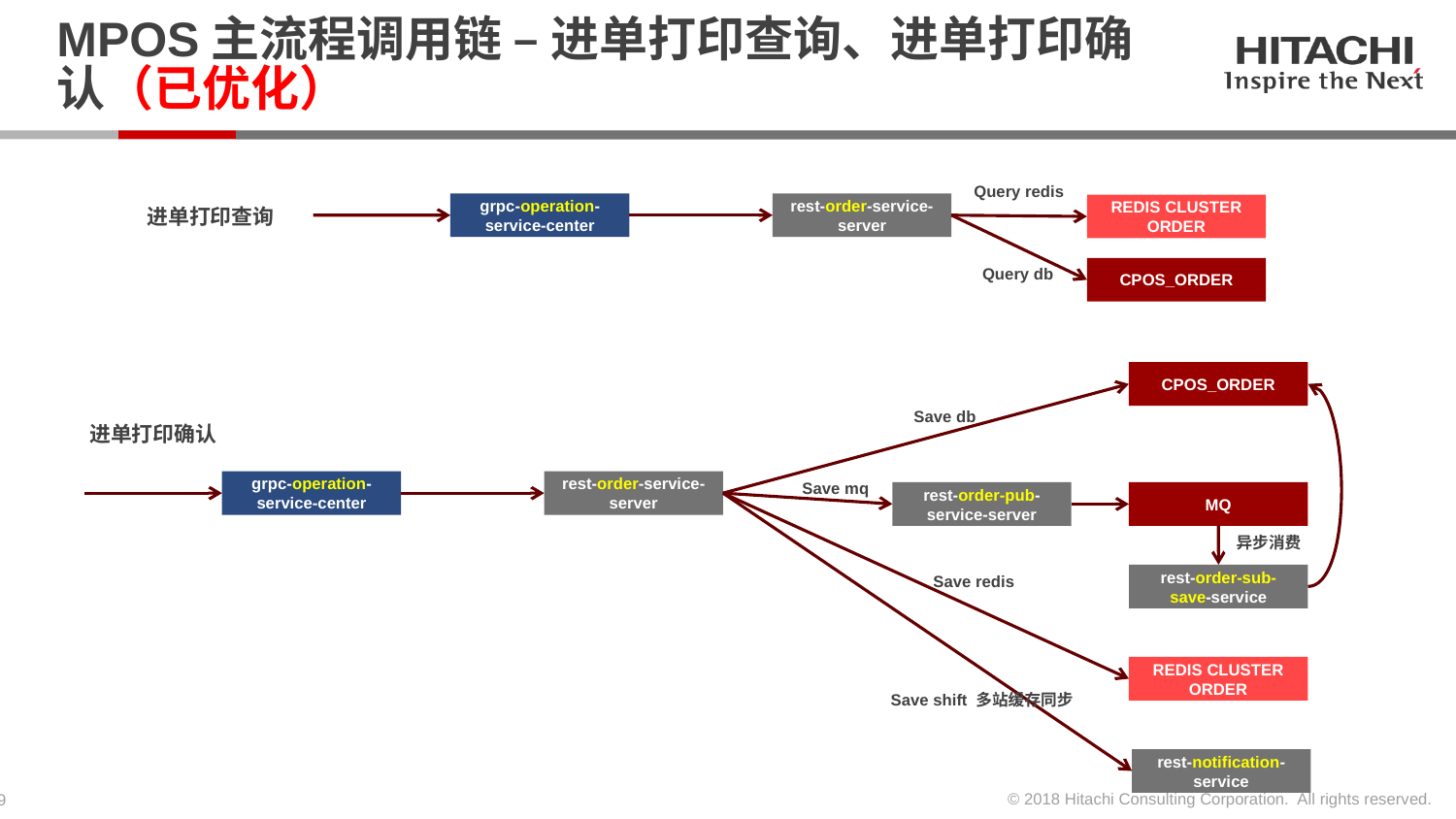

# MPOS主流程调用链 – 进单打印查询、进单打印确认（已优化）
Query redis
grpc-operation-service-center
rest-order-service-server
REDIS CLUSTER
ORDER
进单打印查询
Query db
CPOS_ORDER
CPOS_ORDER
Save db
进单打印确认
Save mq
grpc-operation-service-center
rest-order-service-server
rest-order-pub-service-server
MQ
异步消费
Save redis
rest-order-sub-save-service
REDIS CLUSTER
ORDER
Save shift 多站缓存同步
rest-notification-service